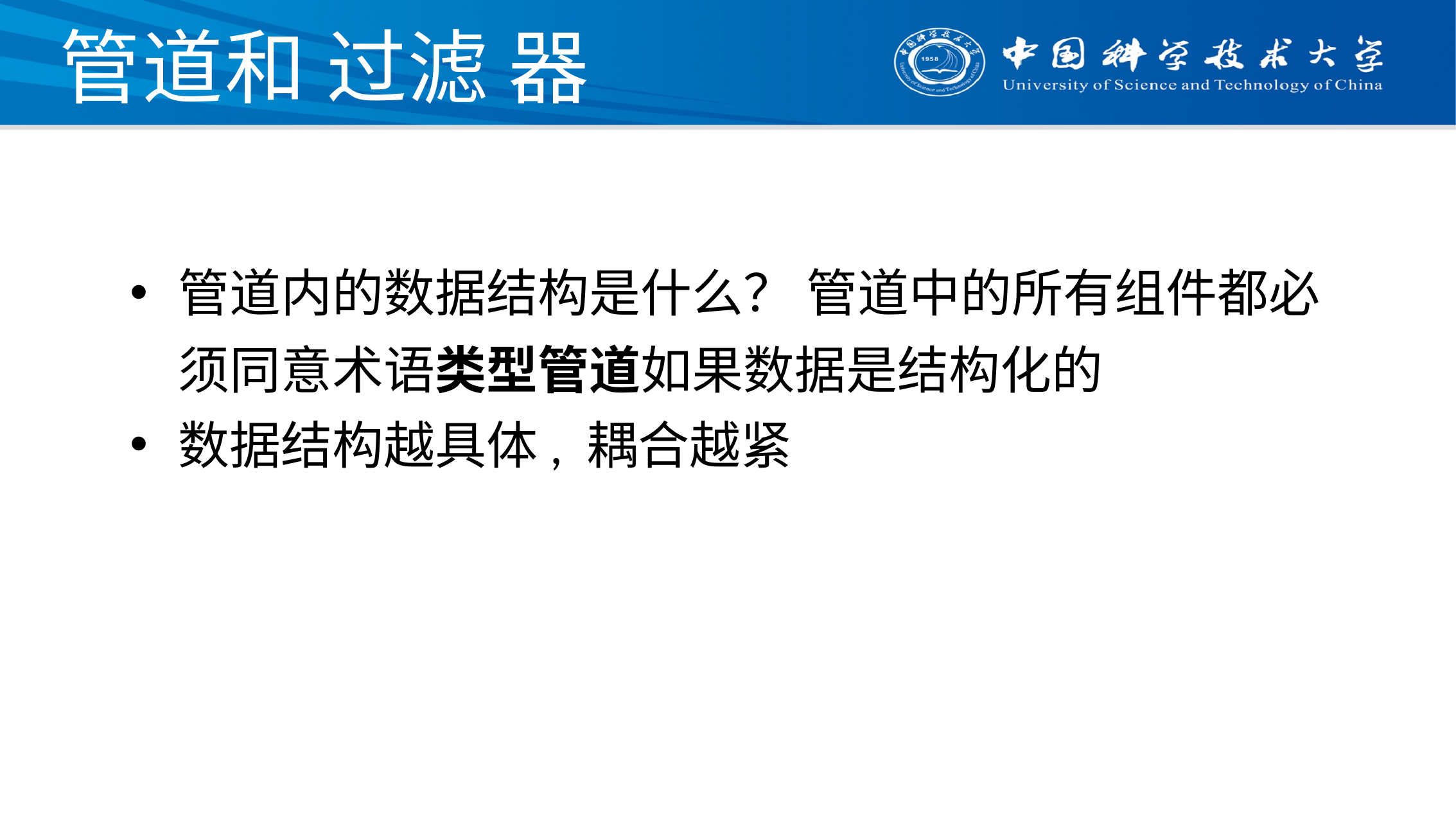

# 管道和 过滤 器
管道内的数据结构是什么？ 管道中的所有组件都必须同意术语类型管道如果数据是结构化的
数据结构越具体, 耦合越紧